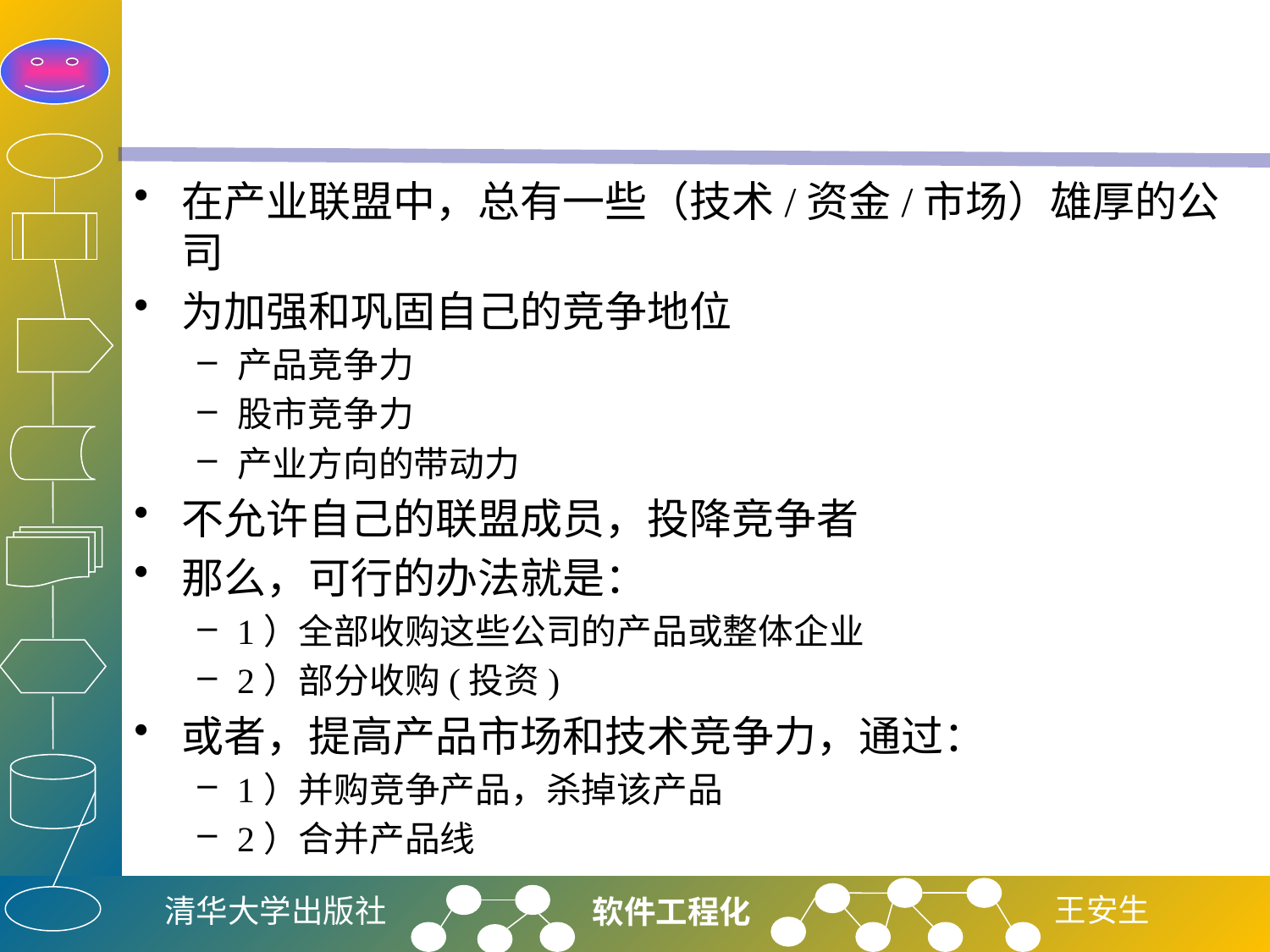

#
在产业联盟中，总有一些（技术/资金/市场）雄厚的公司
为加强和巩固自己的竞争地位
产品竞争力
股市竞争力
产业方向的带动力
不允许自己的联盟成员，投降竞争者
那么，可行的办法就是：
1）全部收购这些公司的产品或整体企业
2）部分收购(投资)
或者，提高产品市场和技术竞争力，通过：
1）并购竞争产品，杀掉该产品
2）合并产品线